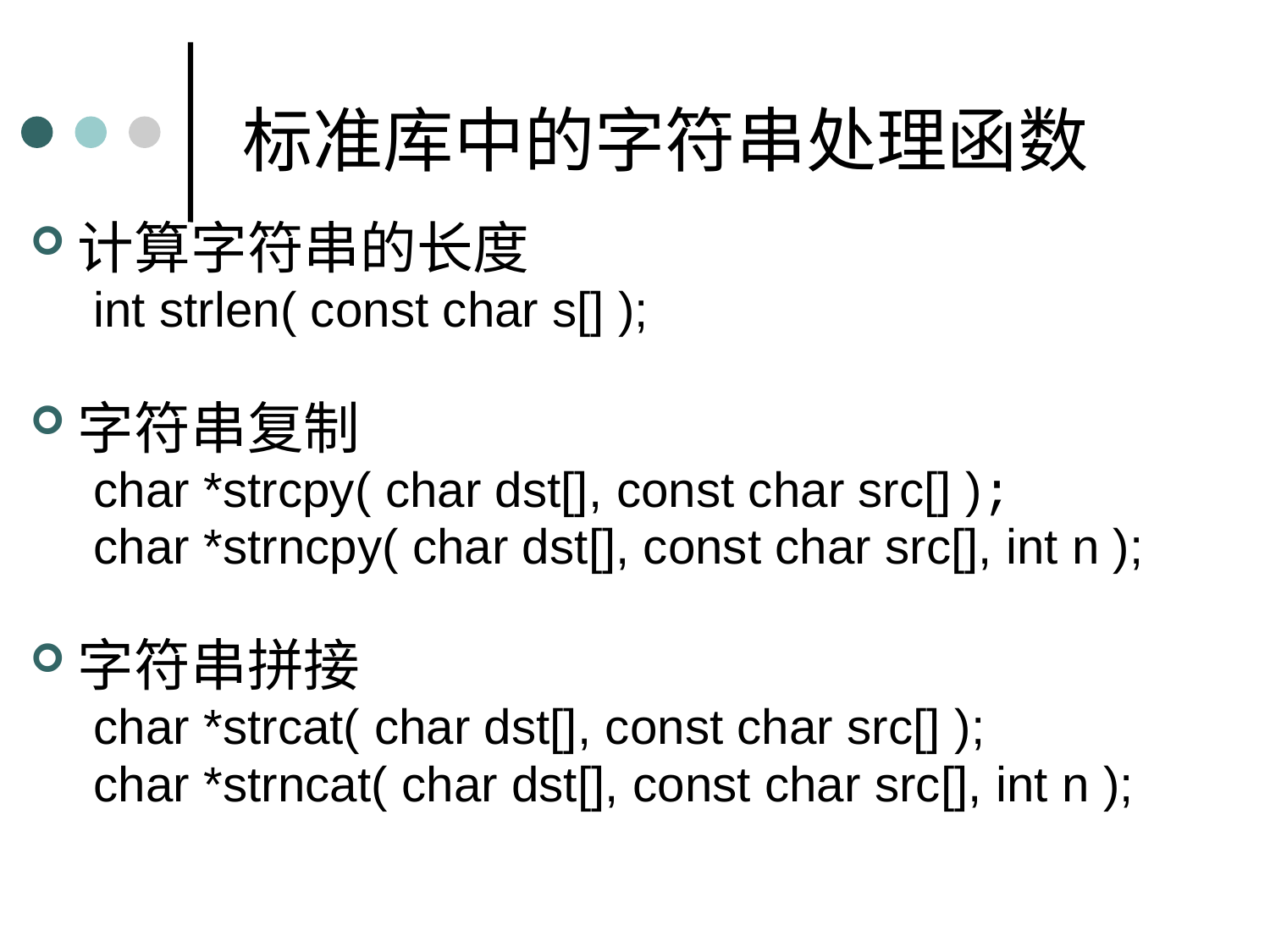

标准库中的字符串处理函数
计算字符串的长度
int strlen( const char s[] );

字符串复制
char *strcpy( char dst[], const char src[] );
char *strncpy( char dst[], const char src[], int n );

字符串拼接
char *strcat( char dst[], const char src[] );
char *strncat( char dst[], const char src[], int n );